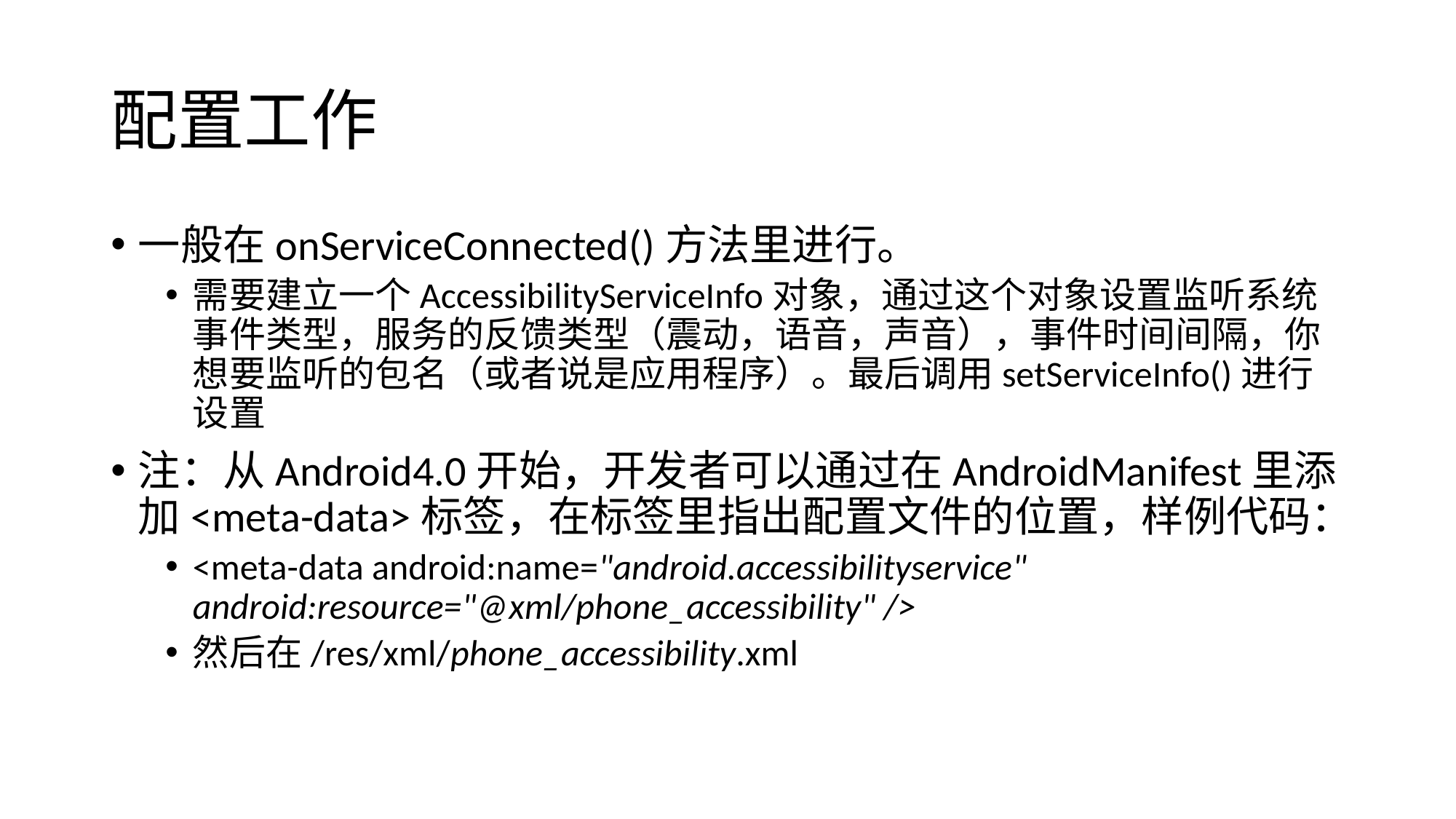

# 配置工作
一般在onServiceConnected()方法里进行。
需要建立一个AccessibilityServiceInfo对象，通过这个对象设置监听系统事件类型，服务的反馈类型（震动，语音，声音），事件时间间隔，你想要监听的包名（或者说是应用程序）。最后调用setServiceInfo()进行设置
注：从Android4.0开始，开发者可以通过在AndroidManifest里添加<meta-data>标签，在标签里指出配置文件的位置，样例代码：
<meta-data android:name="android.accessibilityservice" android:resource="@xml/phone_accessibility" />
然后在/res/xml/phone_accessibility.xml